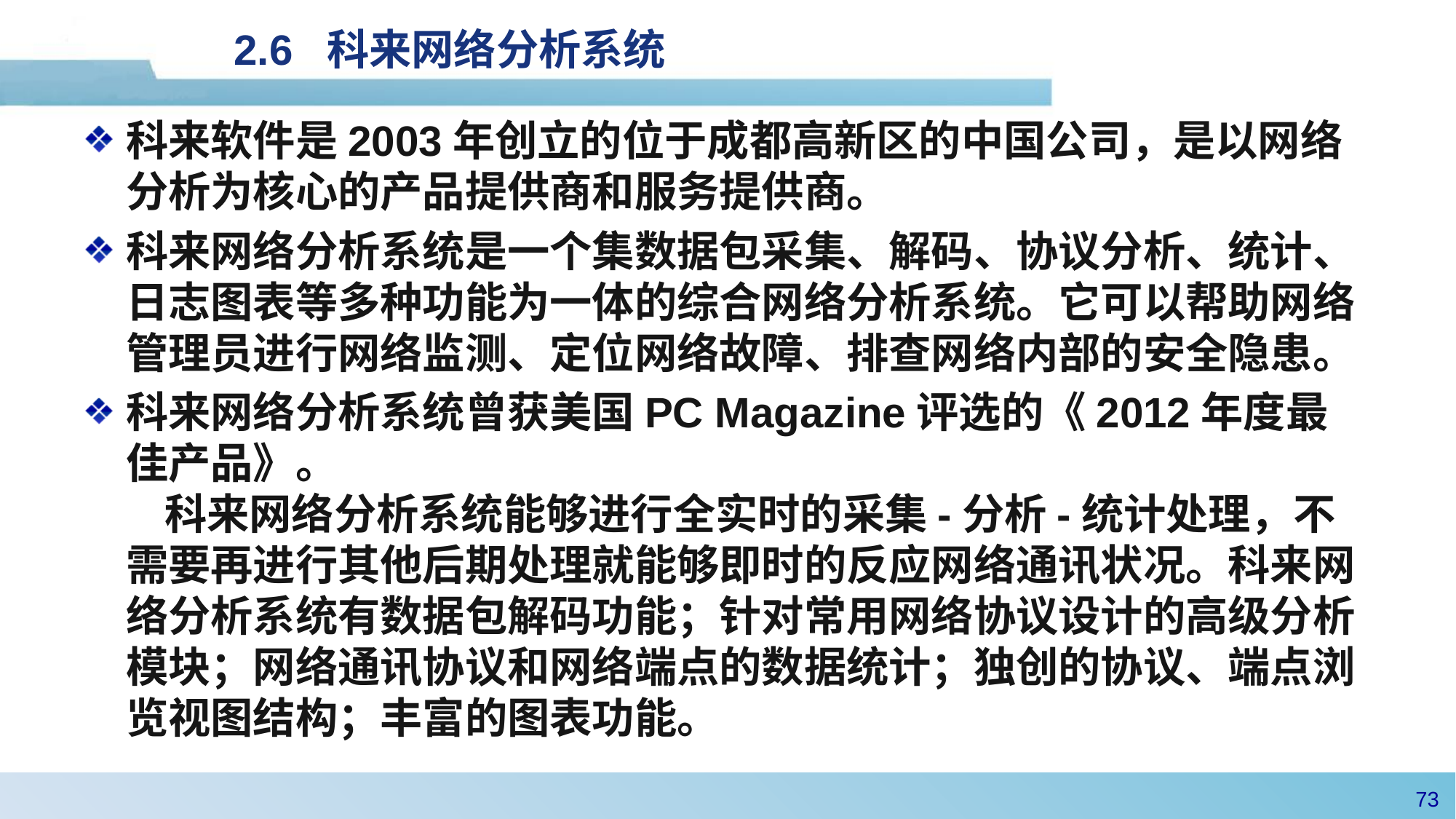

# 2.6  科来网络分析系统
科来软件是2003年创立的位于成都高新区的中国公司，是以网络分析为核心的产品提供商和服务提供商。
科来网络分析系统是一个集数据包采集、解码、协议分析、统计、日志图表等多种功能为一体的综合网络分析系统。它可以帮助网络管理员进行网络监测、定位网络故障、排查网络内部的安全隐患。
科来网络分析系统曾获美国PC Magazine评选的《2012年度最佳产品》。
    科来网络分析系统能够进行全实时的采集-分析-统计处理，不需要再进行其他后期处理就能够即时的反应网络通讯状况。科来网络分析系统有数据包解码功能；针对常用网络协议设计的高级分析模块；网络通讯协议和网络端点的数据统计；独创的协议、端点浏览视图结构；丰富的图表功能。
73